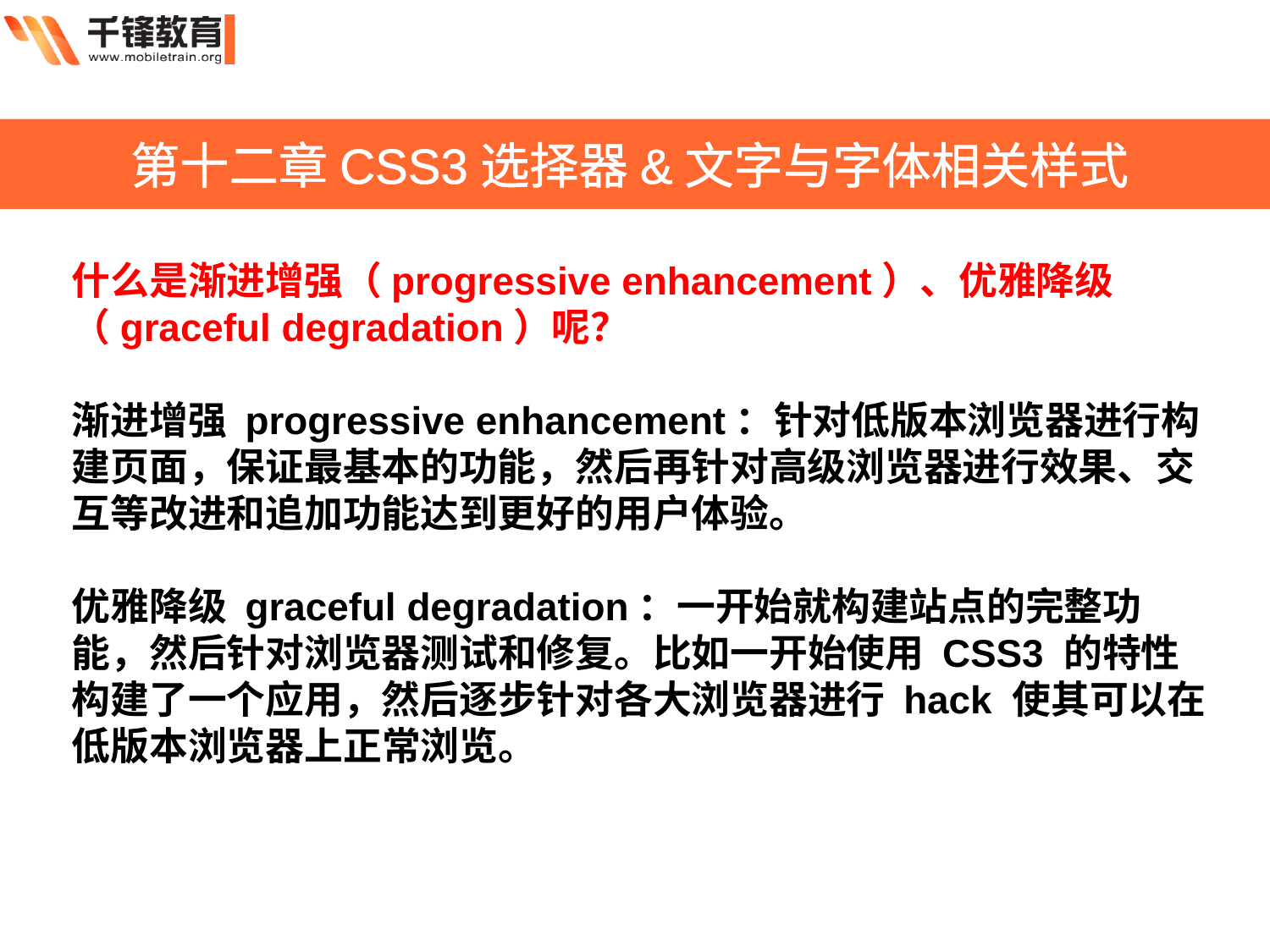

第十二章CSS3选择器&文字与字体相关样式
什么是渐进增强（progressive enhancement）、优雅降级（graceful degradation）呢？

渐进增强 progressive enhancement：针对低版本浏览器进行构建页面，保证最基本的功能，然后再针对高级浏览器进行效果、交互等改进和追加功能达到更好的用户体验。

优雅降级 graceful degradation：一开始就构建站点的完整功能，然后针对浏览器测试和修复。比如一开始使用 CSS3 的特性构建了一个应用，然后逐步针对各大浏览器进行 hack 使其可以在低版本浏览器上正常浏览。